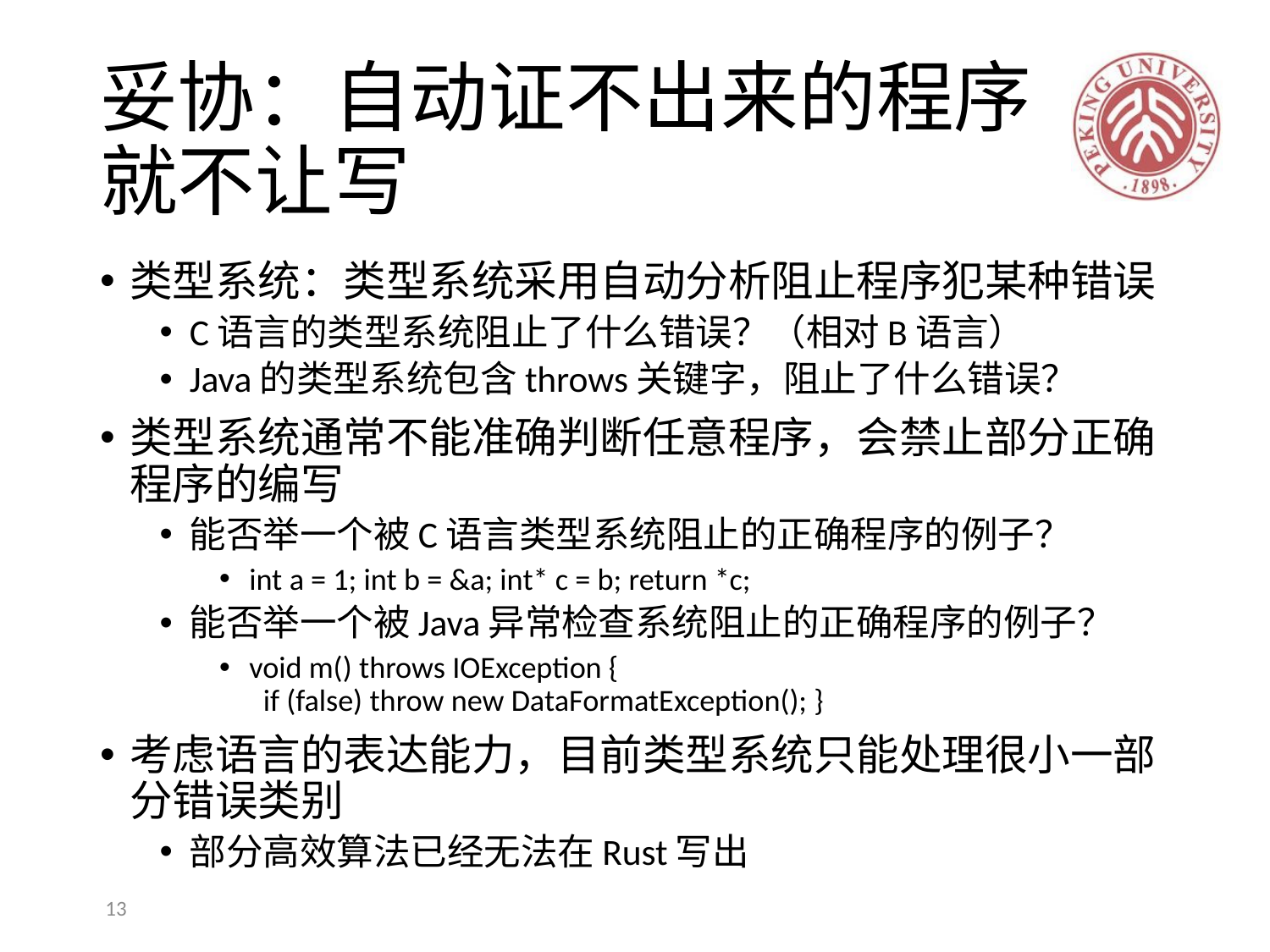

# 妥协：自动证不出来的程序就不让写
类型系统：类型系统采用自动分析阻止程序犯某种错误
C语言的类型系统阻止了什么错误？（相对B语言）
Java的类型系统包含throws关键字，阻止了什么错误？
类型系统通常不能准确判断任意程序，会禁止部分正确程序的编写
能否举一个被C语言类型系统阻止的正确程序的例子？
int a = 1; int b = &a; int* c = b; return *c;
能否举一个被Java异常检查系统阻止的正确程序的例子？
void m() throws IOException {
  if (false) throw new DataFormatException(); }
考虑语言的表达能力，目前类型系统只能处理很小一部分错误类别
部分高效算法已经无法在Rust写出
13